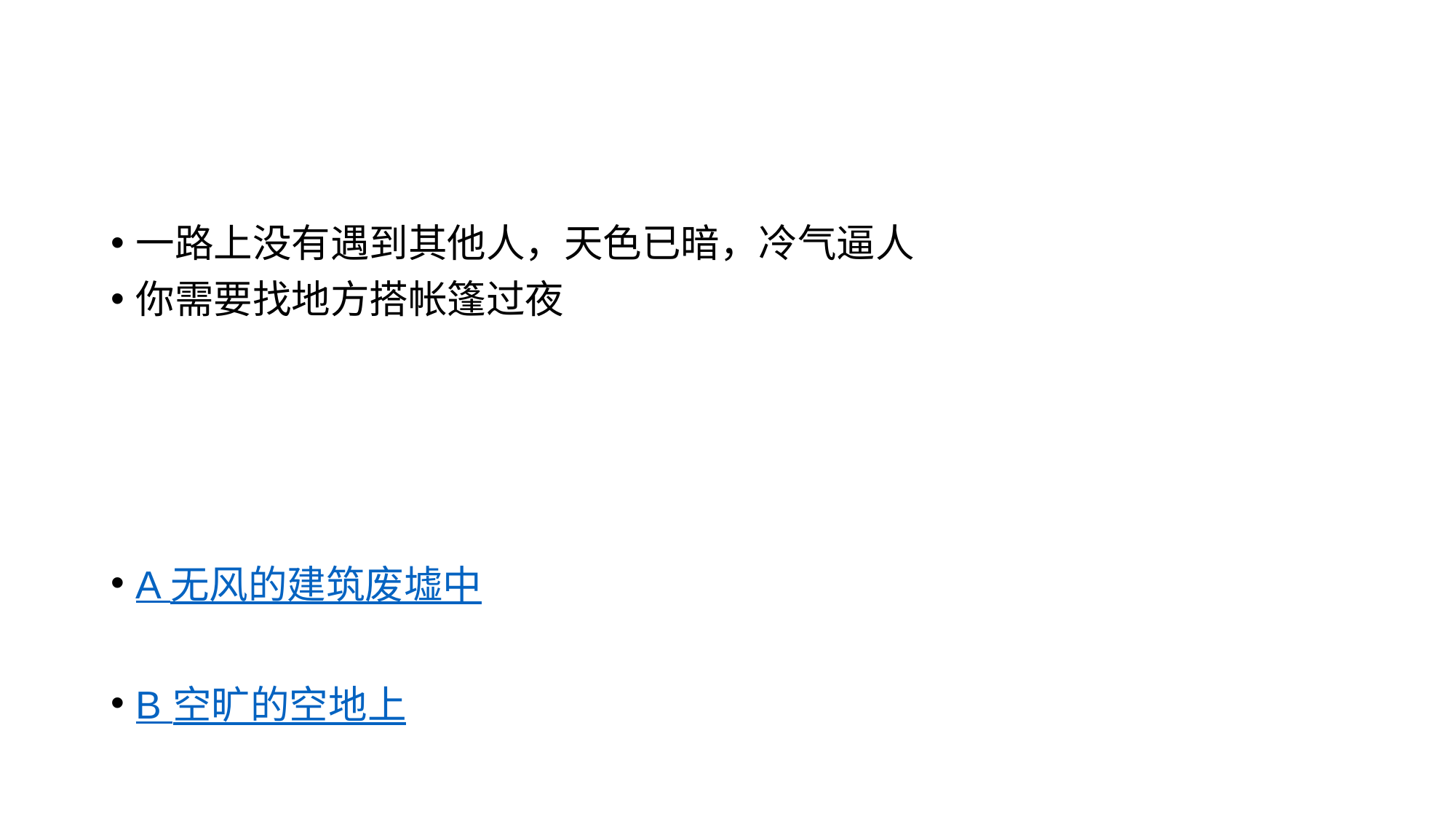

一路上没有遇到其他人，天色已暗，冷气逼人
你需要找地方搭帐篷过夜

A 无风的建筑废墟中

B 空旷的空地上